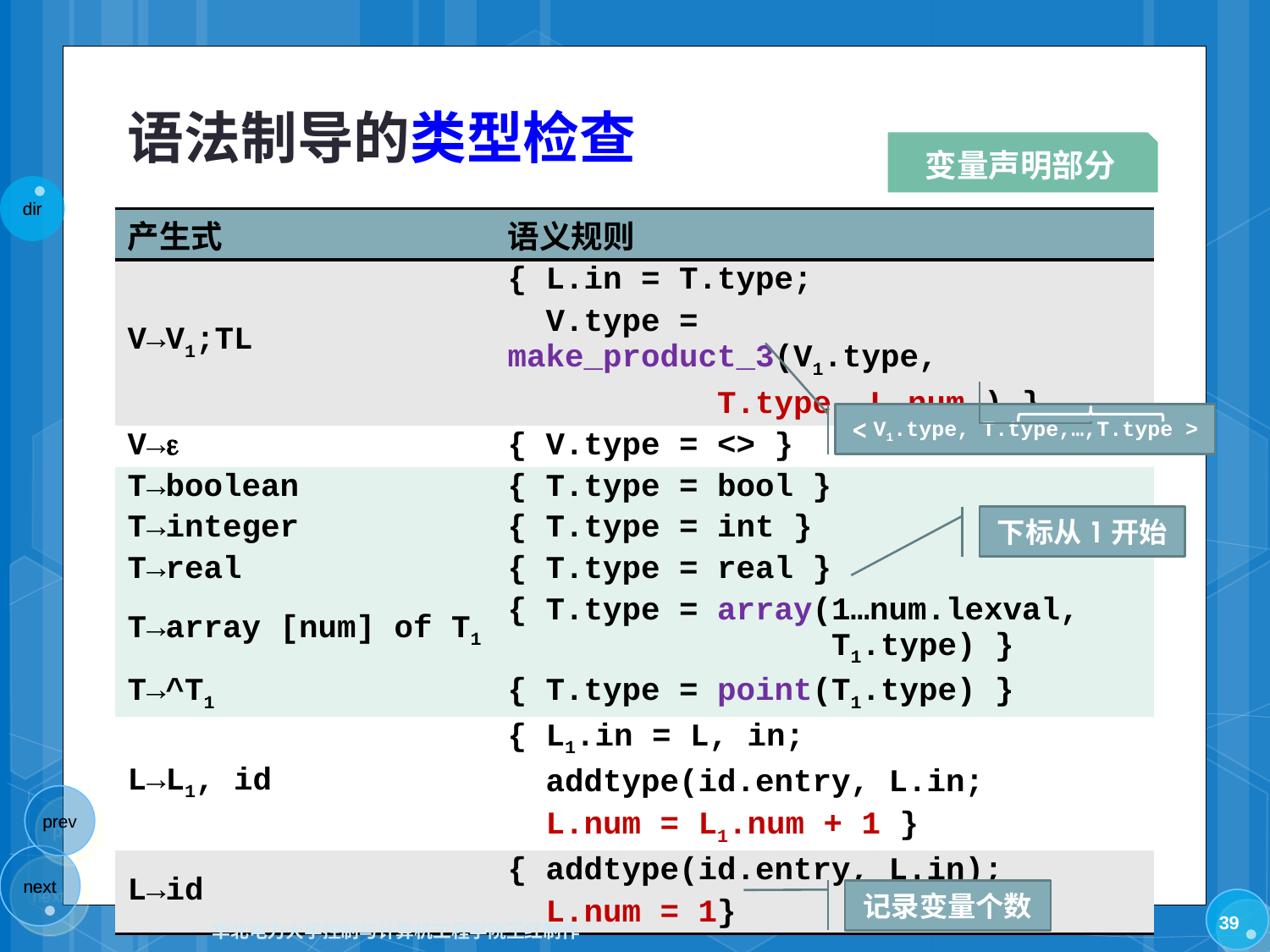

# 语法制导的类型检查
变量声明部分
| 产生式 | 语义规则 |
| --- | --- |
| V→V1;TL | { L.in = T.type; V.type = make\_product\_3(V1.type, T.type, L.num ) } |
| V→ε | { V.type = <> } |
| T→boolean | { T.type = bool } |
| T→integer | { T.type = int } |
| T→real | { T.type = real } |
| T→array [num] of T1 | { T.type = array(1…num.lexval, T1.type) } |
| T→^T1 | { T.type = point(T1.type) } |
| L→L1, id | { L1.in = L, in; addtype(id.entry, L.in; L.num = L1.num + 1 } |
| L→id | { addtype(id.entry, L.in); L.num = 1} |

< V1.type, T.type,…,T.type >
下标从1开始
记录变量个数
39
华北电力大学控制与计算机工程学院王红制作